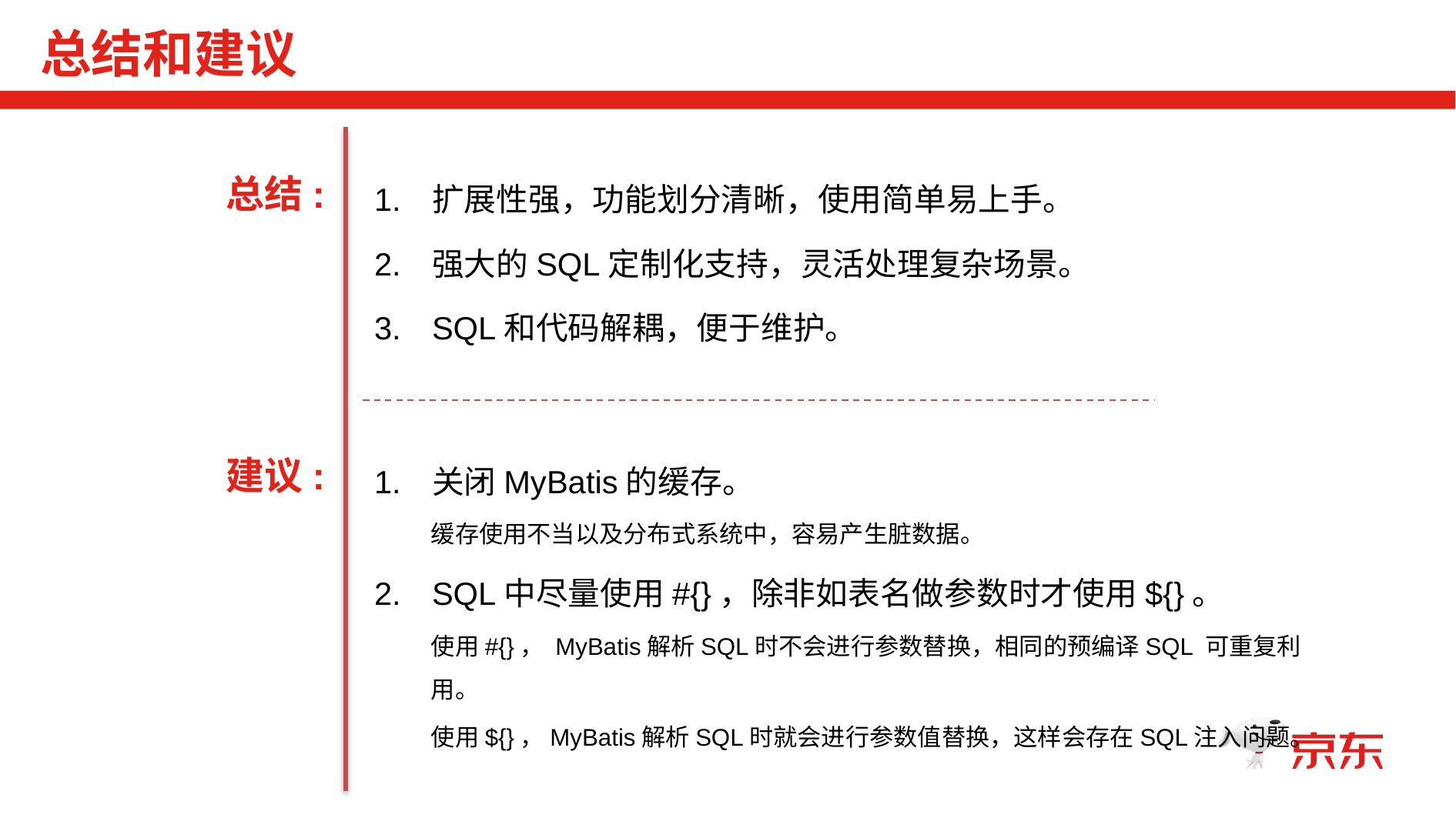

总结和建议

扩展性强，功能划分清晰，使用简单易上手。
强大的SQL定制化支持，灵活处理复杂场景。
SQL和代码解耦，便于维护。
总结:
关闭MyBatis的缓存。
缓存使用不当以及分布式系统中，容易产生脏数据。
SQL中尽量使用#{}，除非如表名做参数时才使用${}。
使用#{}， MyBatis解析SQL时不会进行参数替换，相同的预编译SQL 可重复利用。
使用${}，MyBatis解析SQL时就会进行参数值替换，这样会存在SQL注入问题。

建议: